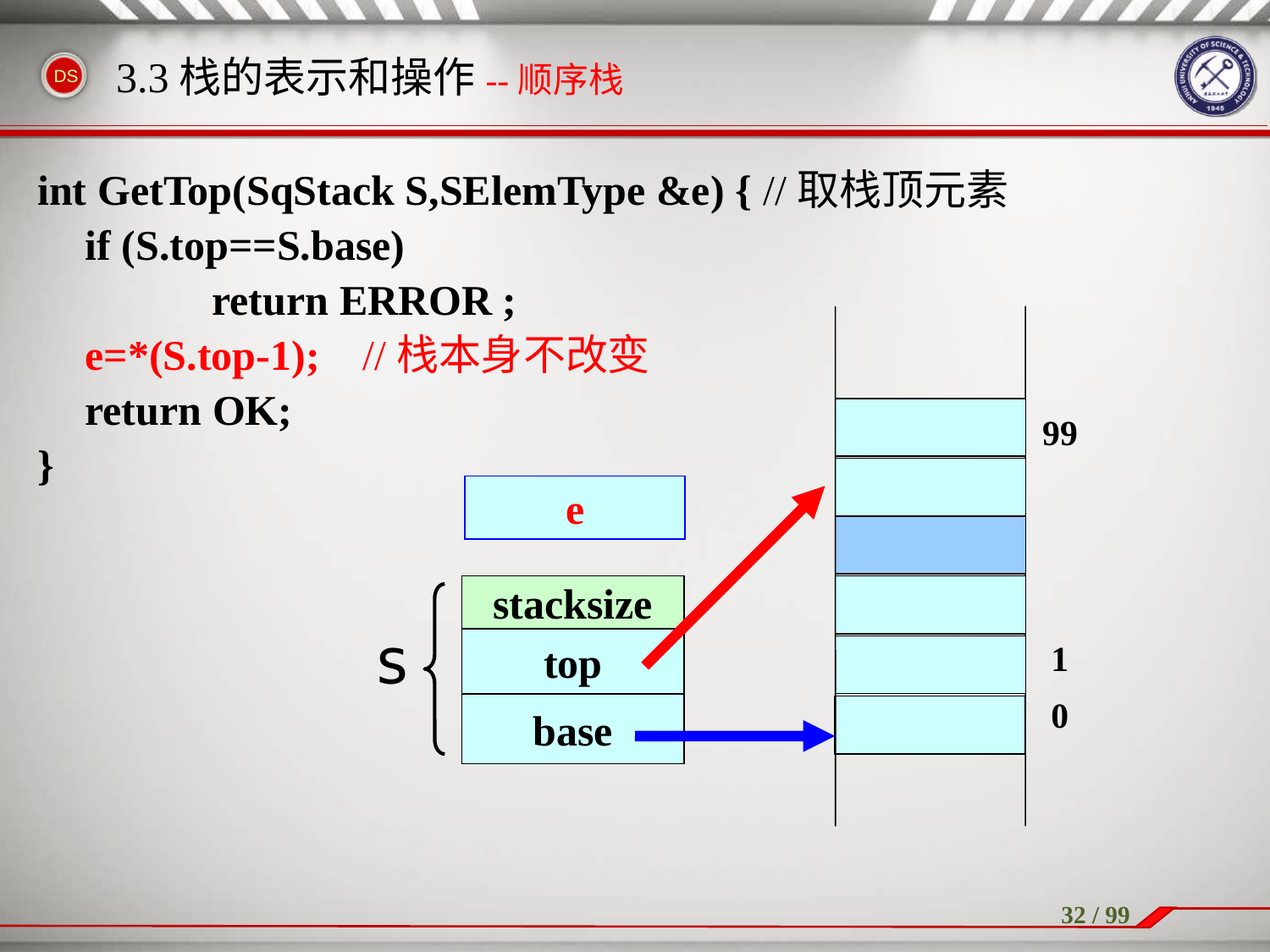

# 3.3栈的表示和操作--顺序栈
int GetTop(SqStack S,SElemType &e) { //取栈顶元素
	if (S.top==S.base)
		return ERROR ;
	e=*(S.top-1);    //栈本身不改变
	return OK;
}

99

1
0
e

stacksize

s
top
base